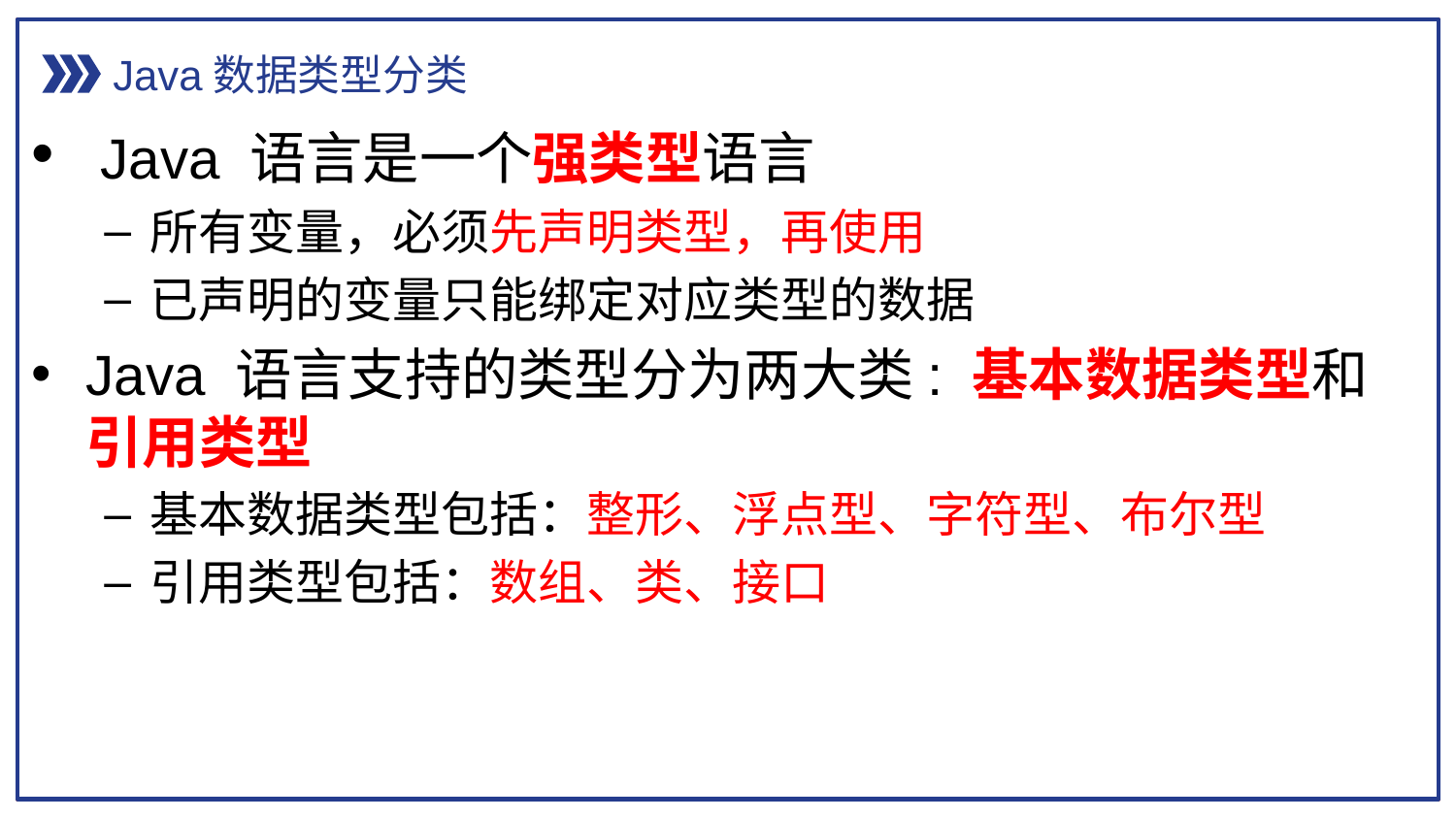

Java数据类型分类

 Java 语言是一个强类型语言
所有变量，必须先声明类型，再使用
已声明的变量只能绑定对应类型的数据
Java 语言支持的类型分为两大类: 基本数据类型和引用类型
基本数据类型包括：整形、浮点型、字符型、布尔型
引用类型包括：数组、类、接口